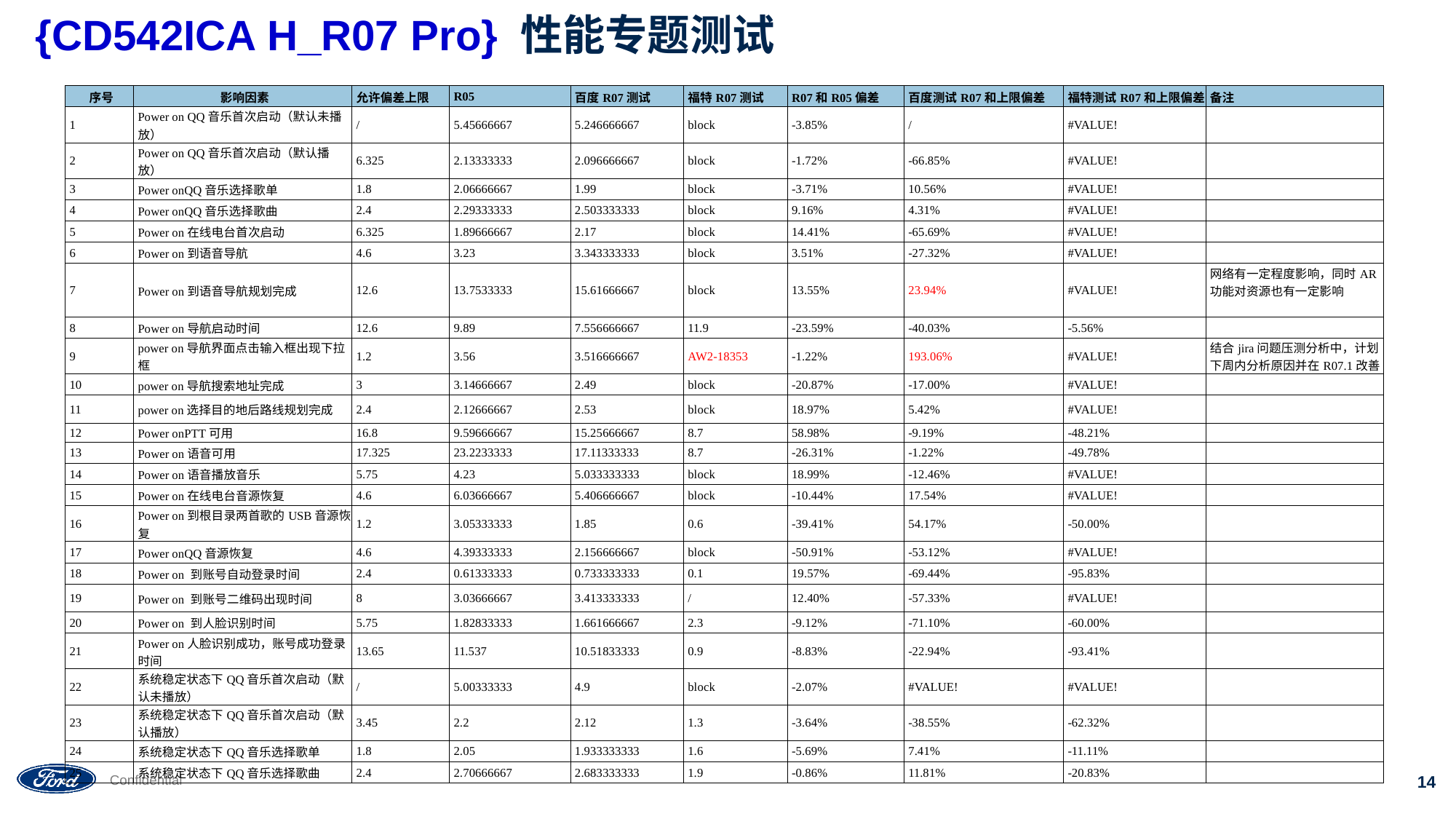

# {CD542ICA H_R07 Pro} 性能专题测试
| 序号 | 影响因素 | 允许偏差上限 | R05 | 百度R07测试 | 福特R07测试 | R07和R05偏差 | 百度测试R07和上限偏差 | 福特测试R07和上限偏差 | 备注 |
| --- | --- | --- | --- | --- | --- | --- | --- | --- | --- |
| 1 | Power on QQ音乐首次启动（默认未播放） | / | 5.45666667 | 5.246666667 | block | -3.85% | / | #VALUE! |  |
| 2 | Power on QQ音乐首次启动（默认播放） | 6.325 | 2.13333333 | 2.096666667 | block | -1.72% | -66.85% | #VALUE! |  |
| 3 | Power onQQ音乐选择歌单 | 1.8 | 2.06666667 | 1.99 | block | -3.71% | 10.56% | #VALUE! |  |
| 4 | Power onQQ音乐选择歌曲 | 2.4 | 2.29333333 | 2.503333333 | block | 9.16% | 4.31% | #VALUE! |  |
| 5 | Power on在线电台首次启动 | 6.325 | 1.89666667 | 2.17 | block | 14.41% | -65.69% | #VALUE! |  |
| 6 | Power on到语音导航 | 4.6 | 3.23 | 3.343333333 | block | 3.51% | -27.32% | #VALUE! |  |
| 7 | Power on到语音导航规划完成 | 12.6 | 13.7533333 | 15.61666667 | block | 13.55% | 23.94% | #VALUE! | 网络有一定程度影响，同时AR功能对资源也有一定影响 |
| 8 | Power on导航启动时间 | 12.6 | 9.89 | 7.556666667 | 11.9 | -23.59% | -40.03% | -5.56% |  |
| 9 | power on导航界面点击输入框出现下拉框 | 1.2 | 3.56 | 3.516666667 | AW2-18353 | -1.22% | 193.06% | #VALUE! | 结合jira问题压测分析中，计划下周内分析原因并在R07.1改善 |
| 10 | power on导航搜索地址完成 | 3 | 3.14666667 | 2.49 | block | -20.87% | -17.00% | #VALUE! |  |
| 11 | power on选择目的地后路线规划完成 | 2.4 | 2.12666667 | 2.53 | block | 18.97% | 5.42% | #VALUE! |  |
| 12 | Power onPTT可用 | 16.8 | 9.59666667 | 15.25666667 | 8.7 | 58.98% | -9.19% | -48.21% |  |
| 13 | Power on语音可用 | 17.325 | 23.2233333 | 17.11333333 | 8.7 | -26.31% | -1.22% | -49.78% |  |
| 14 | Power on语音播放音乐 | 5.75 | 4.23 | 5.033333333 | block | 18.99% | -12.46% | #VALUE! |  |
| 15 | Power on在线电台音源恢复 | 4.6 | 6.03666667 | 5.406666667 | block | -10.44% | 17.54% | #VALUE! |  |
| 16 | Power on到根目录两首歌的USB音源恢复 | 1.2 | 3.05333333 | 1.85 | 0.6 | -39.41% | 54.17% | -50.00% |  |
| 17 | Power onQQ音源恢复 | 4.6 | 4.39333333 | 2.156666667 | block | -50.91% | -53.12% | #VALUE! |  |
| 18 | Power on 到账号自动登录时间 | 2.4 | 0.61333333 | 0.733333333 | 0.1 | 19.57% | -69.44% | -95.83% |  |
| 19 | Power on 到账号二维码出现时间 | 8 | 3.03666667 | 3.413333333 | / | 12.40% | -57.33% | #VALUE! |  |
| 20 | Power on 到人脸识别时间 | 5.75 | 1.82833333 | 1.661666667 | 2.3 | -9.12% | -71.10% | -60.00% |  |
| 21 | Power on人脸识别成功，账号成功登录时间 | 13.65 | 11.537 | 10.51833333 | 0.9 | -8.83% | -22.94% | -93.41% |  |
| 22 | 系统稳定状态下QQ音乐首次启动（默认未播放） | / | 5.00333333 | 4.9 | block | -2.07% | #VALUE! | #VALUE! |  |
| 23 | 系统稳定状态下QQ音乐首次启动（默认播放） | 3.45 | 2.2 | 2.12 | 1.3 | -3.64% | -38.55% | -62.32% |  |
| 24 | 系统稳定状态下QQ音乐选择歌单 | 1.8 | 2.05 | 1.933333333 | 1.6 | -5.69% | 7.41% | -11.11% |  |
| 25 | 系统稳定状态下QQ音乐选择歌曲 | 2.4 | 2.70666667 | 2.683333333 | 1.9 | -0.86% | 11.81% | -20.83% |  |